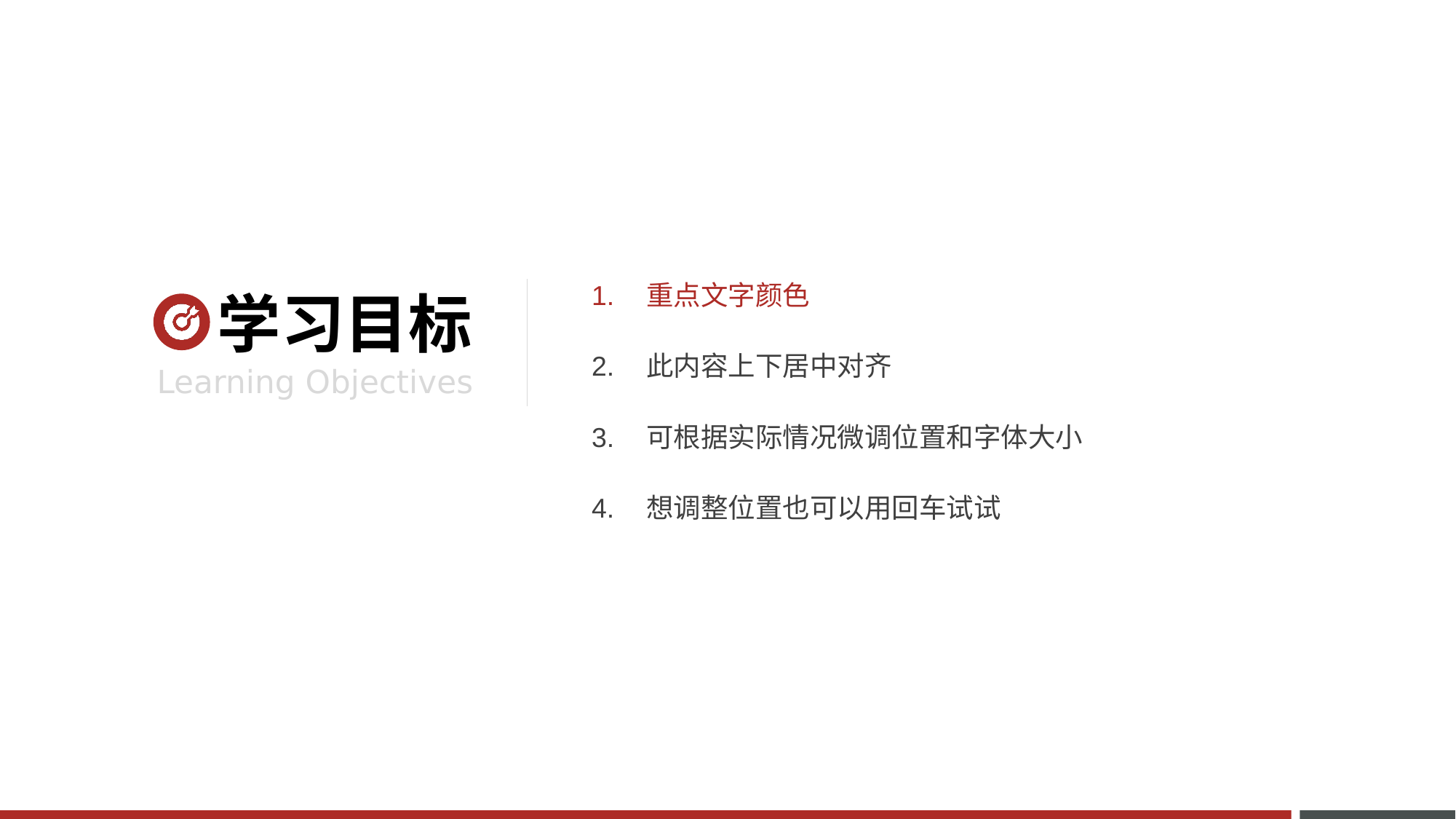

重点文字颜色
此内容上下居中对齐
可根据实际情况微调位置和字体大小
想调整位置也可以用回车试试